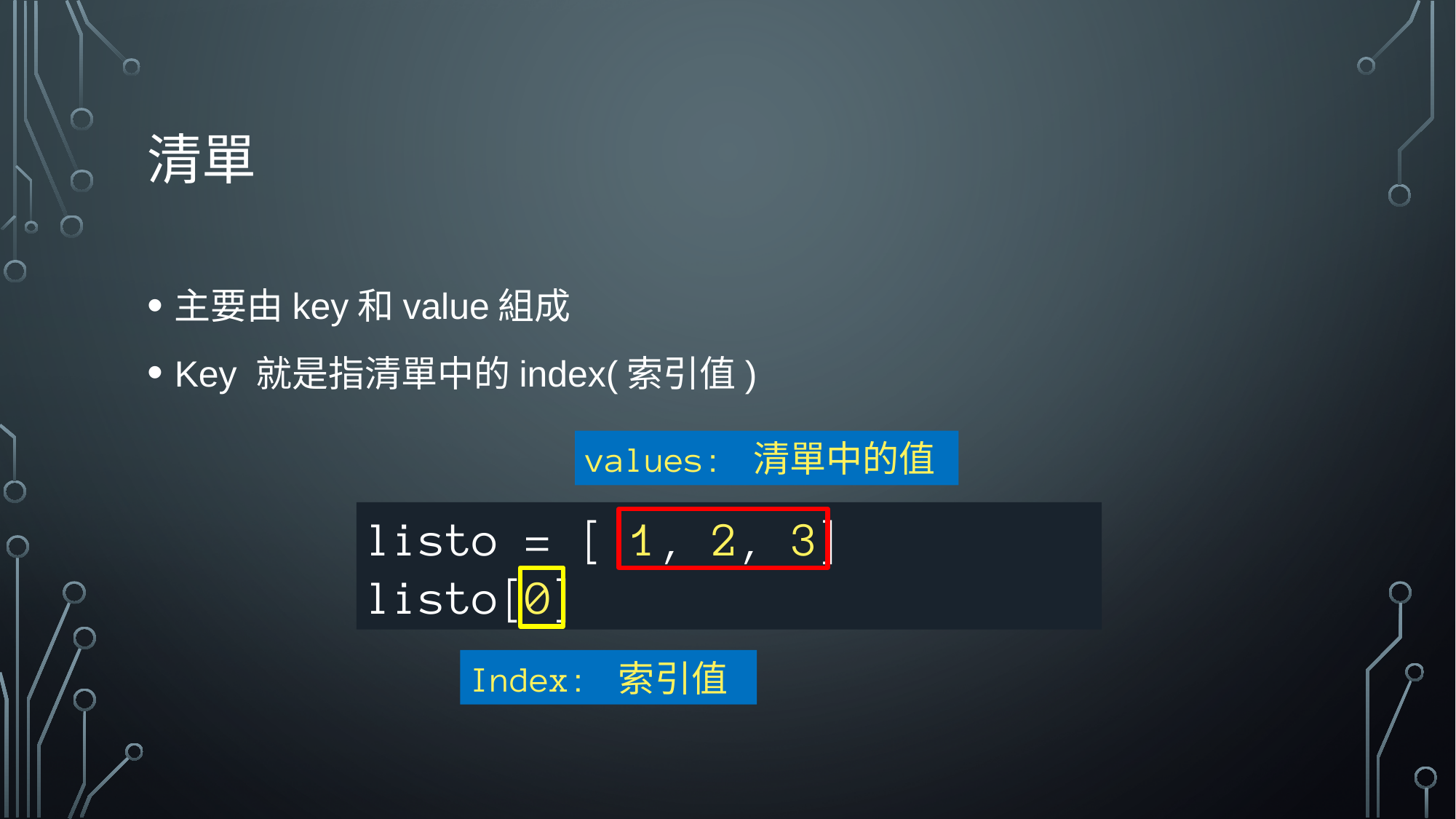

# 清單
主要由key和value組成
Key 就是指清單中的index(索引值)

values: 清單中的值
listo = [ 1, 2, 3]
listo[0]

Index: 索引值